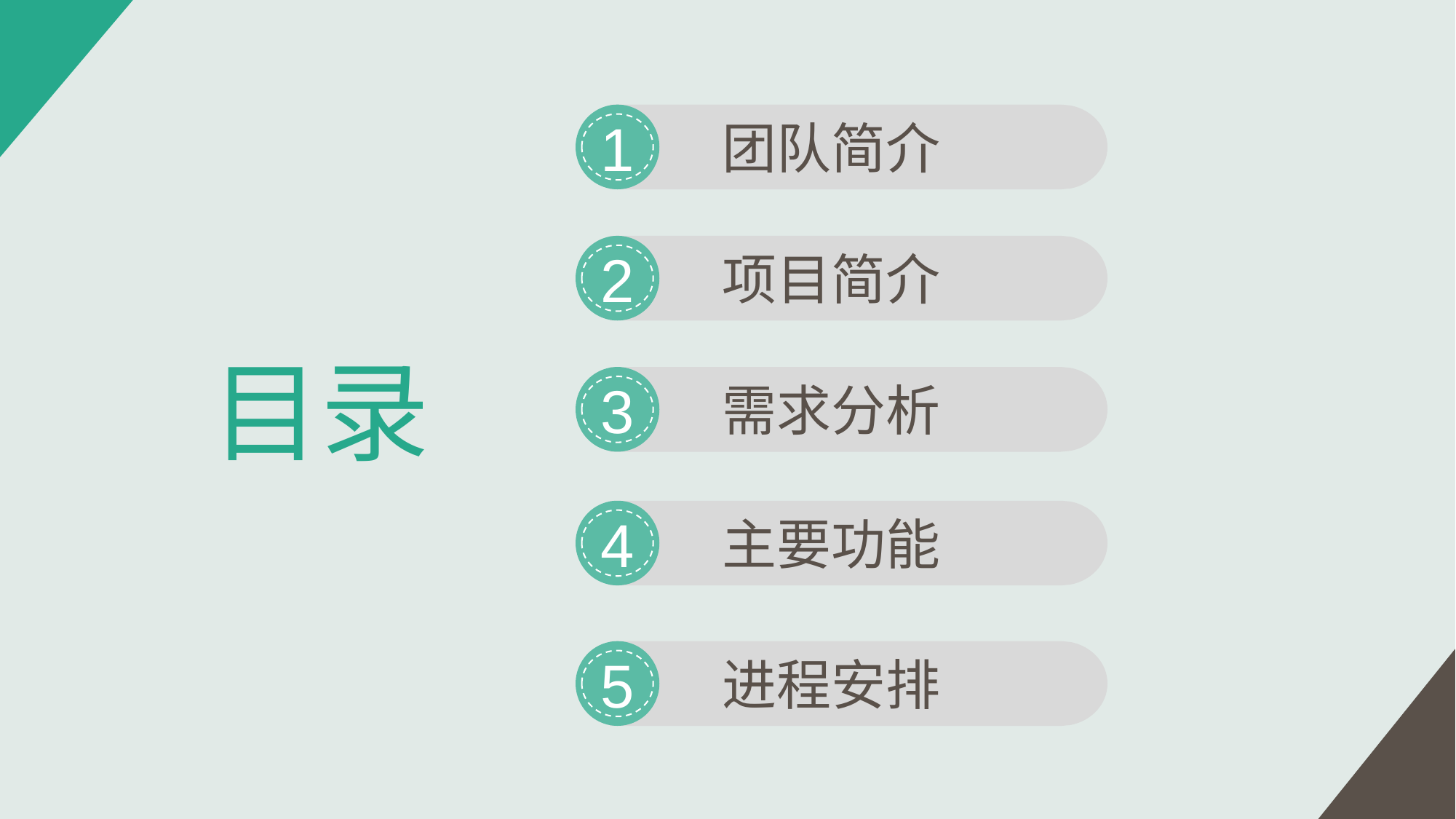

1

团队简介

2

项目简介

目录
3

需求分析

4

主要功能

5

进程安排